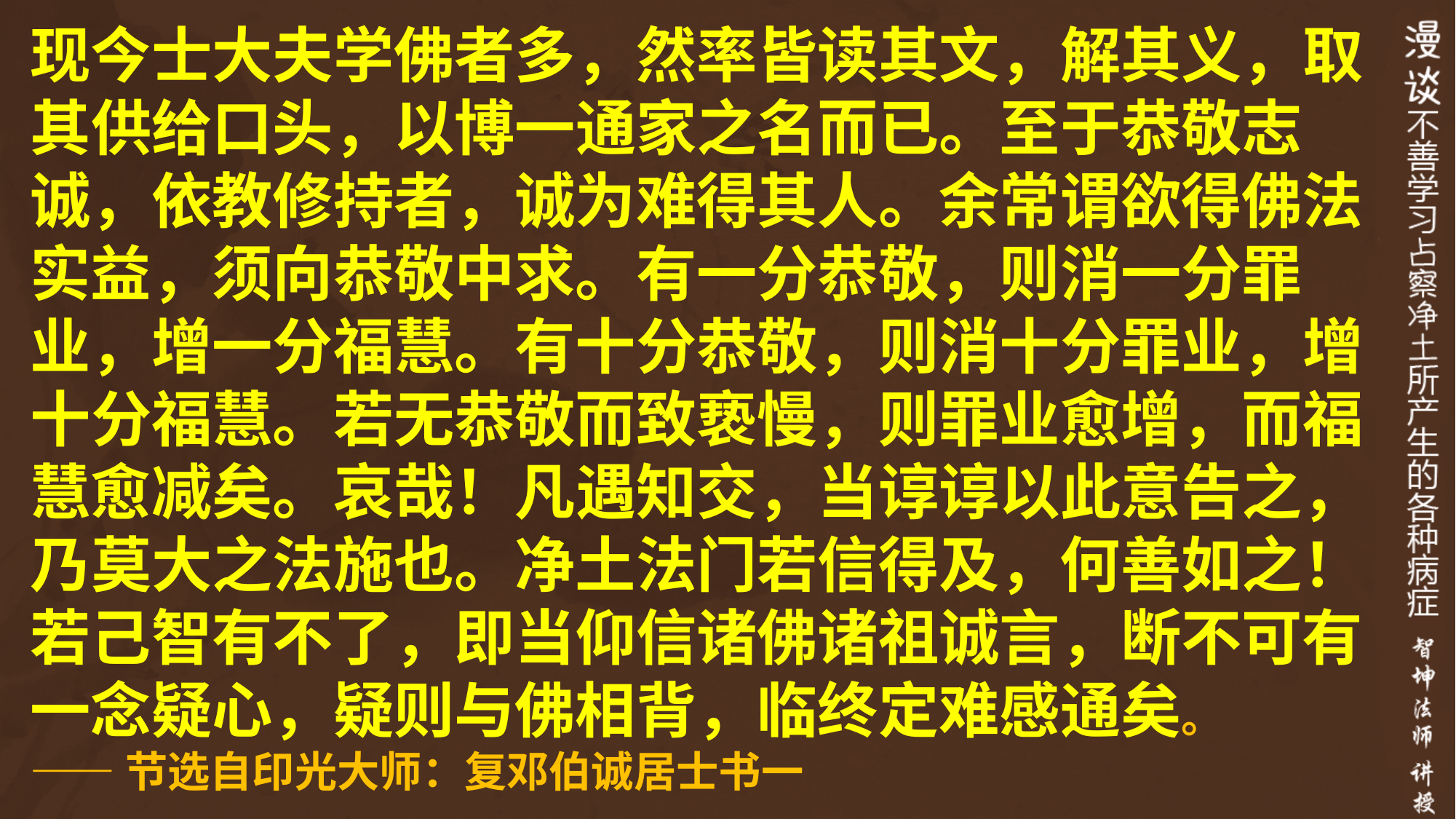

现今士大夫学佛者多，然率皆读其文，解其义，取其供给口头，以博一通家之名而已。至于恭敬志诚，依教修持者，诚为难得其人。余常谓欲得佛法实益，须向恭敬中求。有一分恭敬，则消一分罪业，增一分福慧。有十分恭敬，则消十分罪业，增十分福慧。若无恭敬而致亵慢，则罪业愈增，而福慧愈减矣。哀哉！凡遇知交，当谆谆以此意告之，乃莫大之法施也。净土法门若信得及，何善如之！若己智有不了，即当仰信诸佛诸祖诚言，断不可有一念疑心，疑则与佛相背，临终定难感通矣。
——节选自印光大师：复邓伯诚居士书一